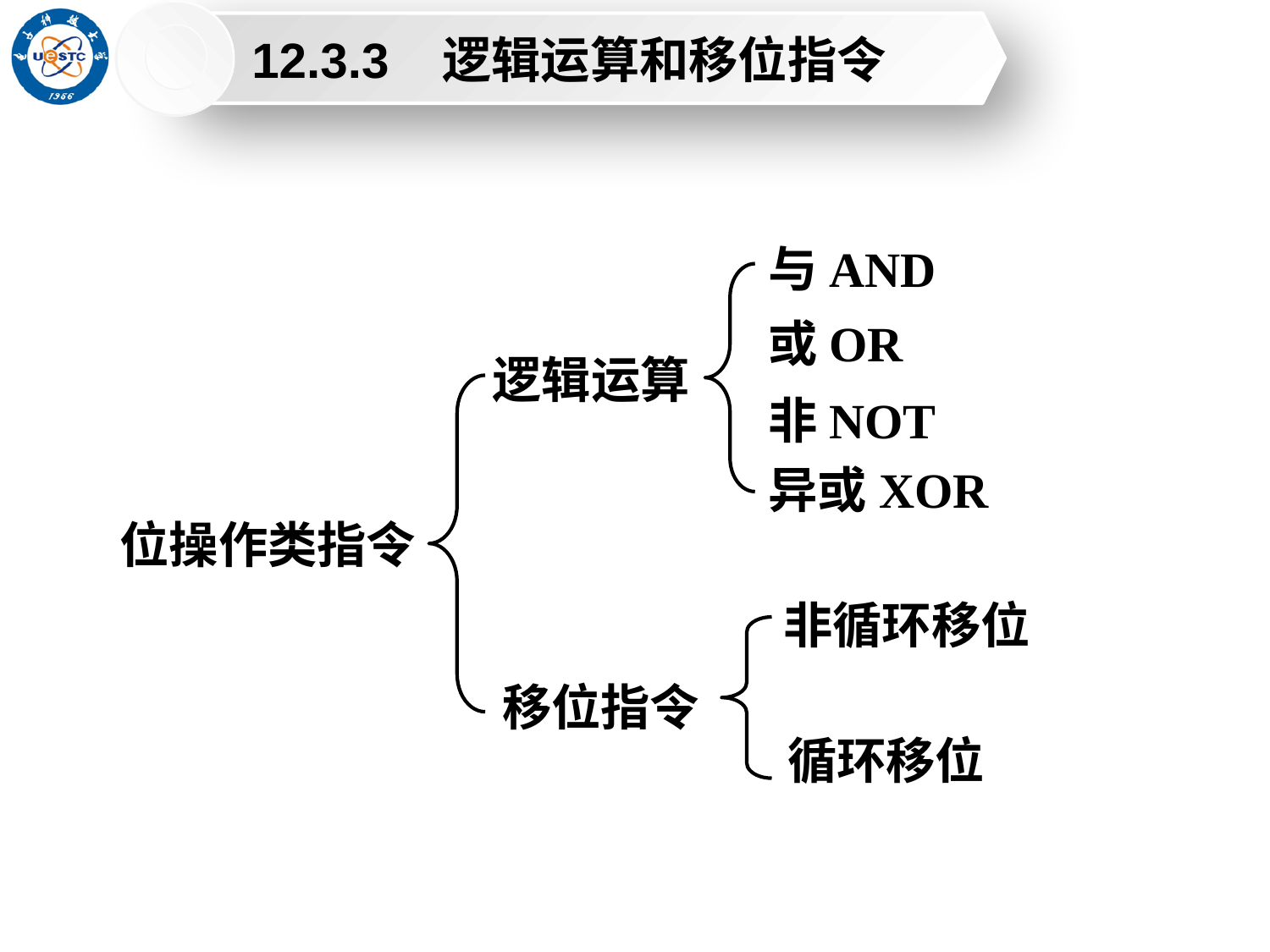

12.3.3   逻辑运算和移位指令

与AND

或OR
逻辑运算

非NOT
异或XOR
位操作类指令
非循环移位

移位指令
循环移位